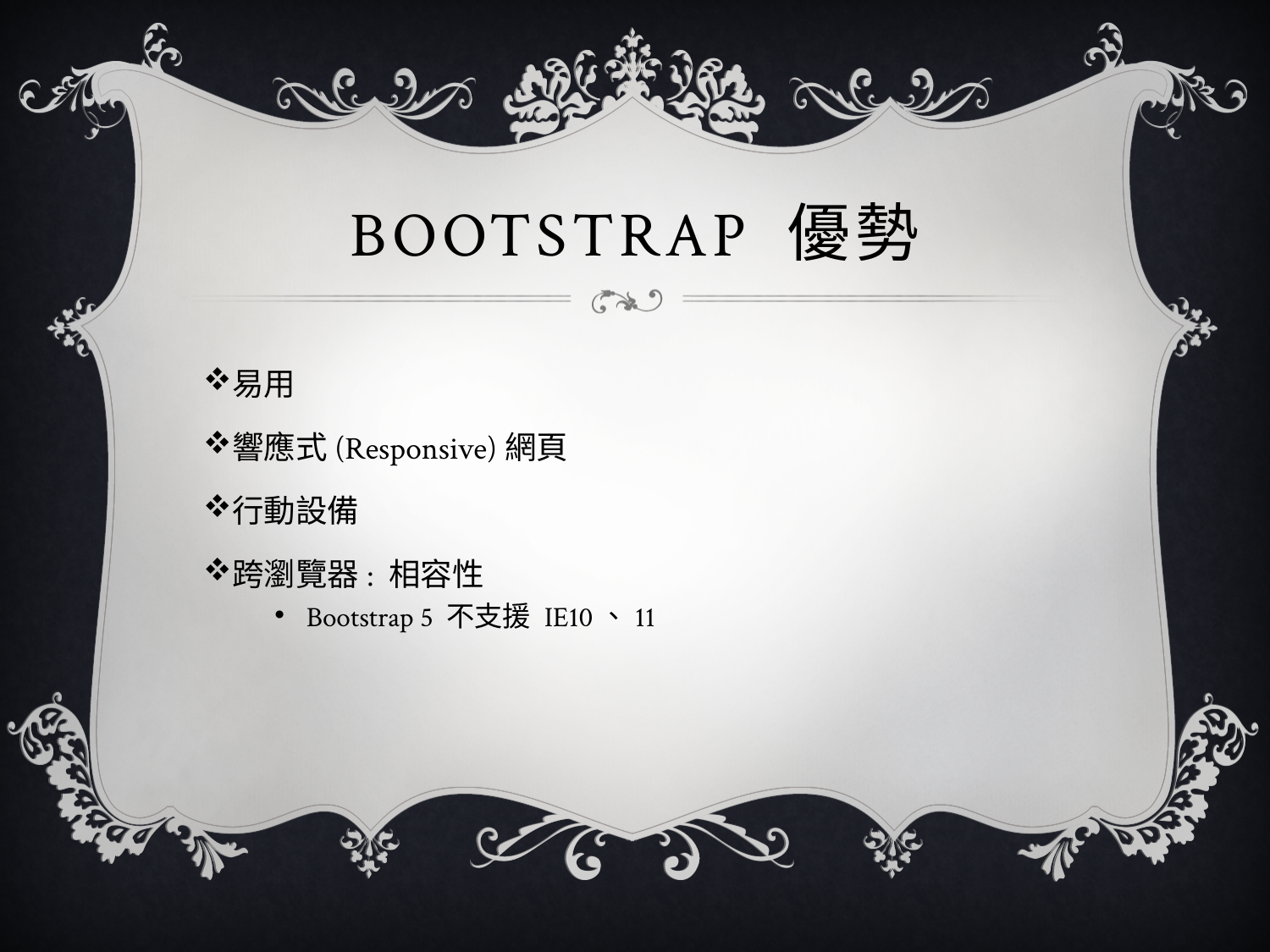

# Bootstrap 優勢
易用
響應式(Responsive)網頁
行動設備
跨瀏覽器: 相容性
Bootstrap 5 不支援 IE10、11